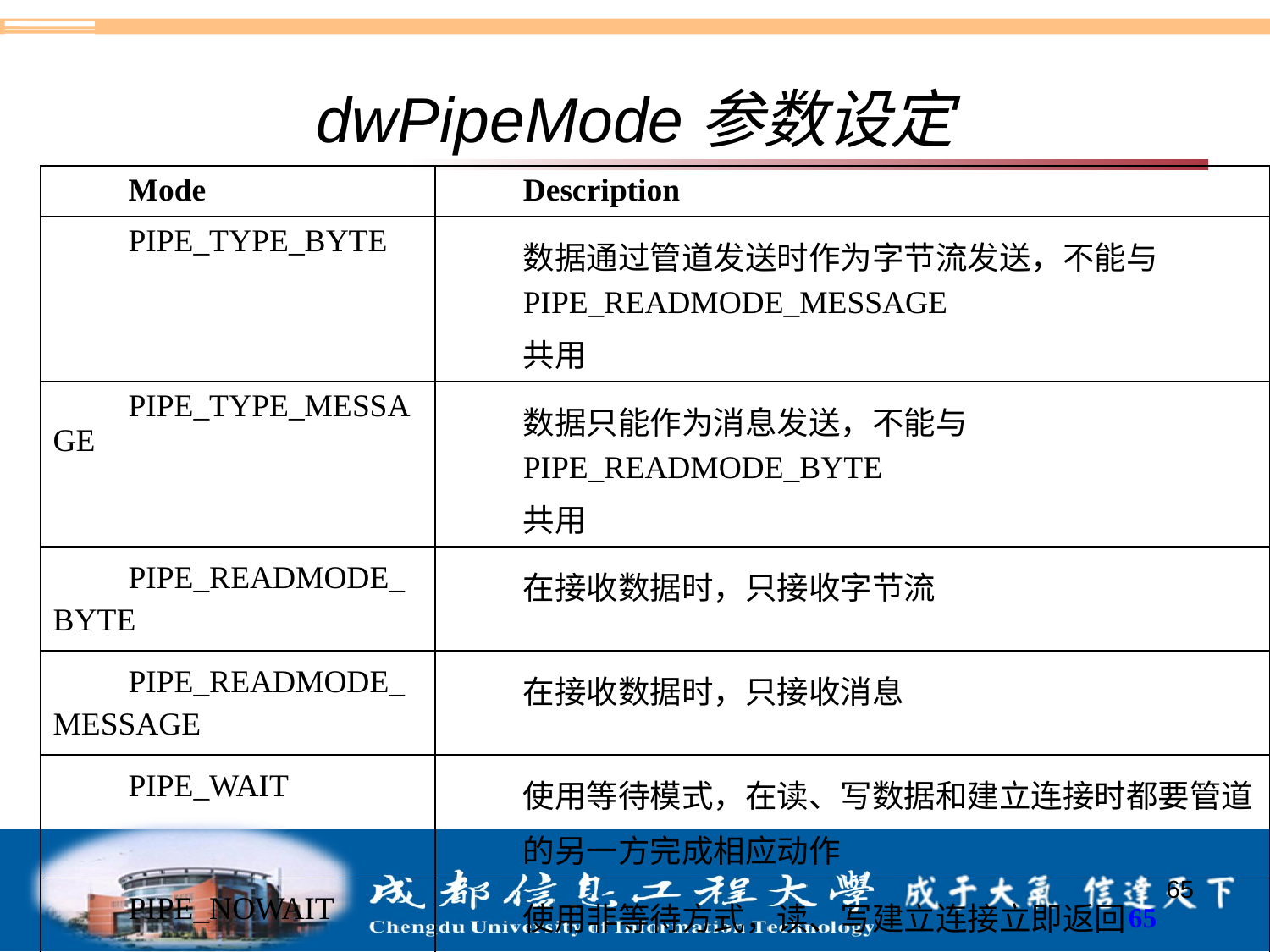

# dwPipeMode参数设定
| Mode | Description |
| --- | --- |
| PIPE\_TYPE\_BYTE | 数据通过管道发送时作为字节流发送，不能与PIPE\_READMODE\_MESSAGE 共用 |
| PIPE\_TYPE\_MESSAGE | 数据只能作为消息发送，不能与PIPE\_READMODE\_BYTE 共用 |
| PIPE\_READMODE\_BYTE | 在接收数据时，只接收字节流 |
| PIPE\_READMODE\_MESSAGE | 在接收数据时，只接收消息 |
| PIPE\_WAIT | 使用等待模式，在读、写数据和建立连接时都要管道的另一方完成相应动作 |
| PIPE\_NOWAIT | 使用非等待方式，读、写建立连接立即返回 |